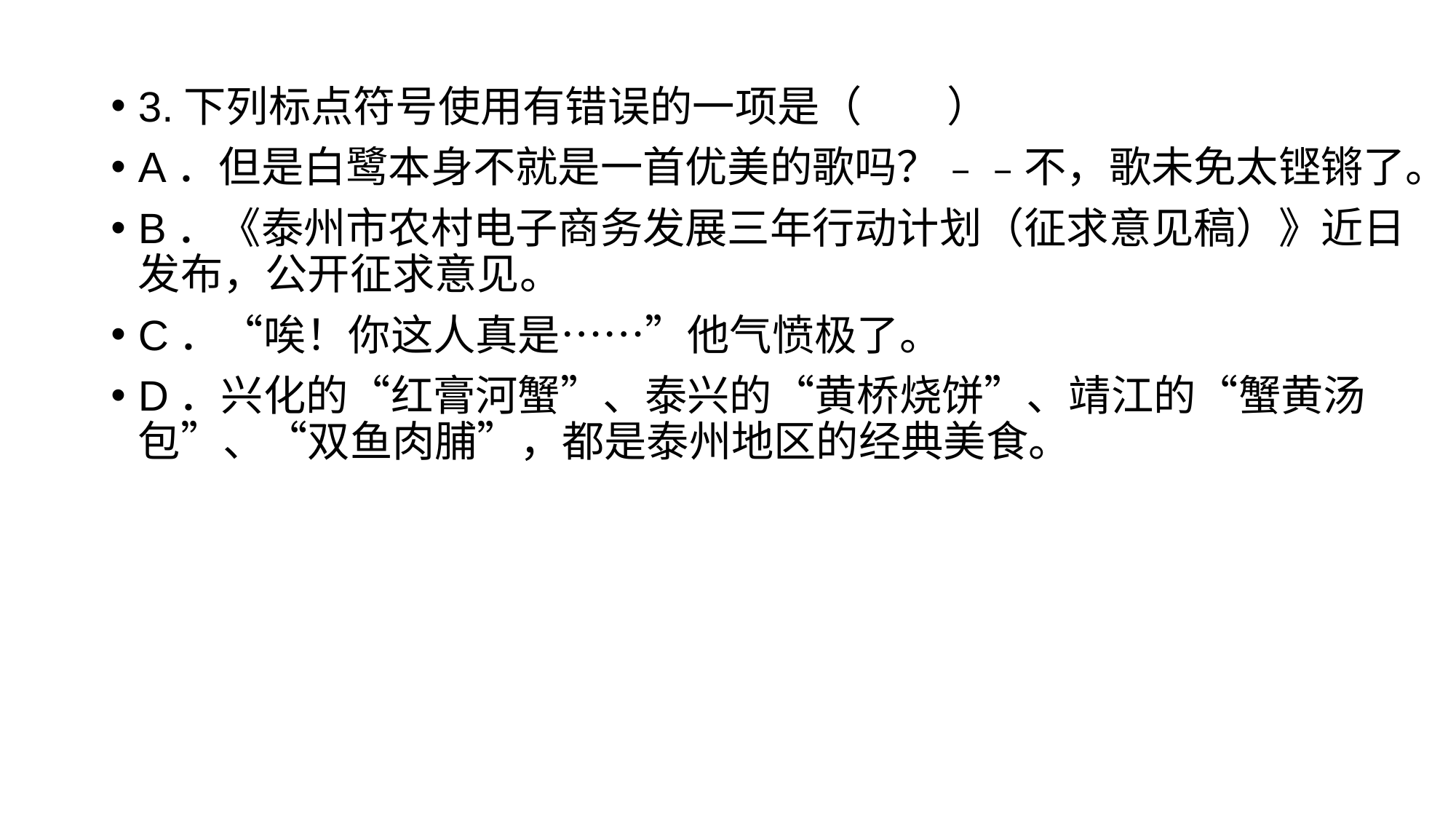

3.下列标点符号使用有错误的一项是（　　）
A．但是白鹭本身不就是一首优美的歌吗？﹣﹣不，歌未免太铿锵了。
B．《泰州市农村电子商务发展三年行动计划（征求意见稿）》近日发布，公开征求意见。
C．“唉！你这人真是……”他气愤极了。
D．兴化的“红膏河蟹”、泰兴的“黄桥烧饼”、靖江的“蟹黄汤包”、“双鱼肉脯”，都是泰州地区的经典美食。